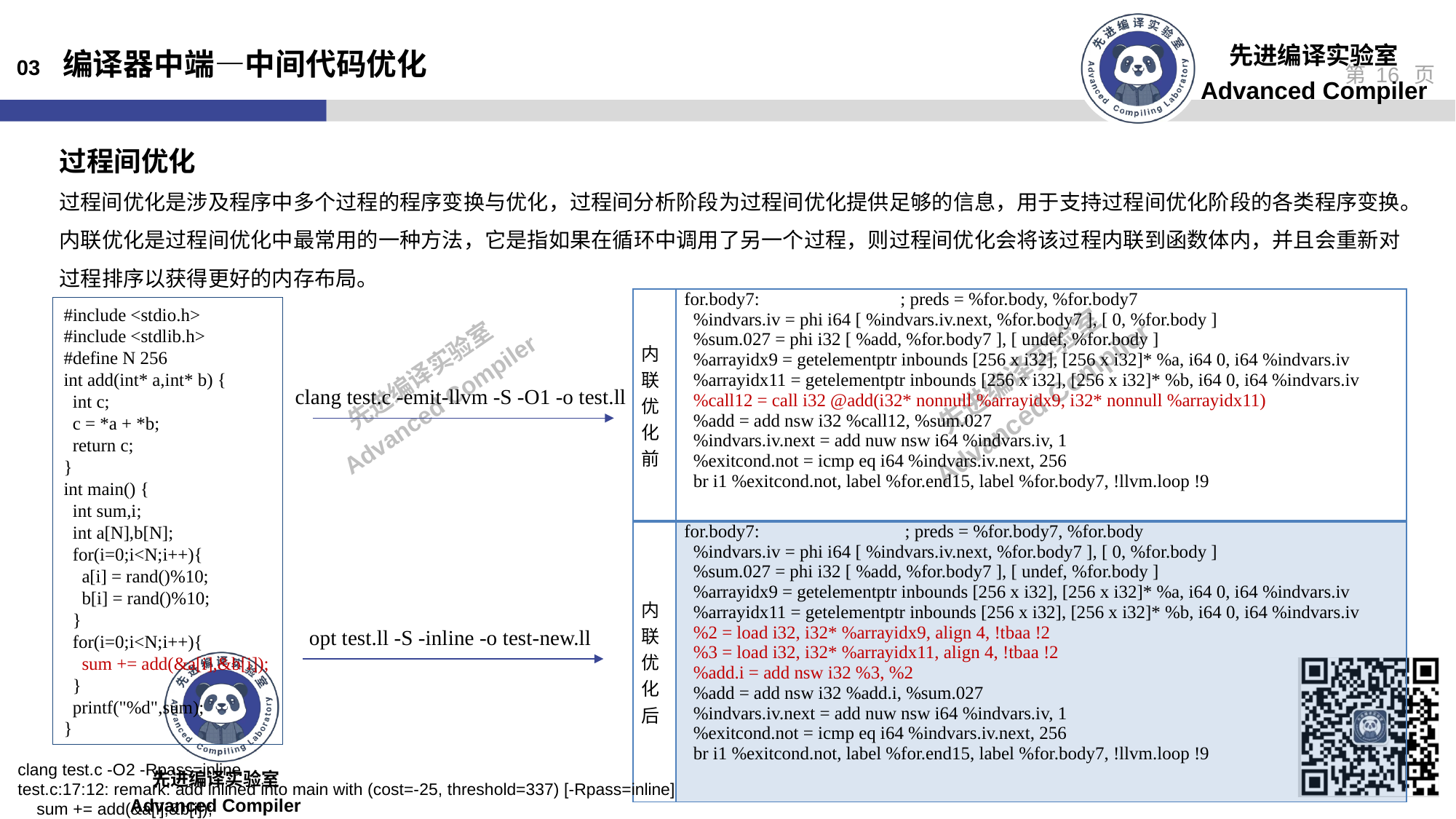

03  编译器中端—中间代码优化
过程间优化
过程间优化是涉及程序中多个过程的程序变换与优化，过程间分析阶段为过程间优化提供足够的信息，用于支持过程间优化阶段的各类程序变换。内联优化是过程间优化中最常用的一种方法，它是指如果在循环中调用了另一个过程，则过程间优化会将该过程内联到函数体内，并且会重新对过程排序以获得更好的内存布局。
| 内 联 优 化 前 | for.body7: ; preds = %for.body, %for.body7 %indvars.iv = phi i64 [ %indvars.iv.next, %for.body7 ], [ 0, %for.body ] %sum.027 = phi i32 [ %add, %for.body7 ], [ undef, %for.body ] %arrayidx9 = getelementptr inbounds [256 x i32], [256 x i32]\* %a, i64 0, i64 %indvars.iv %arrayidx11 = getelementptr inbounds [256 x i32], [256 x i32]\* %b, i64 0, i64 %indvars.iv %call12 = call i32 @add(i32\* nonnull %arrayidx9, i32\* nonnull %arrayidx11) %add = add nsw i32 %call12, %sum.027 %indvars.iv.next = add nuw nsw i64 %indvars.iv, 1 %exitcond.not = icmp eq i64 %indvars.iv.next, 256 br i1 %exitcond.not, label %for.end15, label %for.body7, !llvm.loop !9 |
| --- | --- |
| 内 联 优 化 后 | for.body7: ; preds = %for.body7, %for.body %indvars.iv = phi i64 [ %indvars.iv.next, %for.body7 ], [ 0, %for.body ] %sum.027 = phi i32 [ %add, %for.body7 ], [ undef, %for.body ] %arrayidx9 = getelementptr inbounds [256 x i32], [256 x i32]\* %a, i64 0, i64 %indvars.iv %arrayidx11 = getelementptr inbounds [256 x i32], [256 x i32]\* %b, i64 0, i64 %indvars.iv %2 = load i32, i32\* %arrayidx9, align 4, !tbaa !2 %3 = load i32, i32\* %arrayidx11, align 4, !tbaa !2 %add.i = add nsw i32 %3, %2 %add = add nsw i32 %add.i, %sum.027 %indvars.iv.next = add nuw nsw i64 %indvars.iv, 1 %exitcond.not = icmp eq i64 %indvars.iv.next, 256 br i1 %exitcond.not, label %for.end15, label %for.body7, !llvm.loop !9 |
#include <stdio.h>
#include <stdlib.h>
#define N 256
int add(int* a,int* b) {
  int c;
  c = *a + *b;
  return c;
}
int main() {
  int sum,i;
  int a[N],b[N];
  for(i=0;i<N;i++){
    a[i] = rand()%10;
    b[i] = rand()%10;
  }
  for(i=0;i<N;i++){
    sum += add(&a[i],&b[i]);
  }
  printf("%d",sum);
}
clang test.c -emit-llvm -S -O1 -o test.ll
opt test.ll -S -inline -o test-new.ll
clang test.c -O2 -Rpass=inline
test.c:17:12: remark: add inlined into main with (cost=-25, threshold=337) [-Rpass=inline]
    sum += add(&a[i],&b[i]);